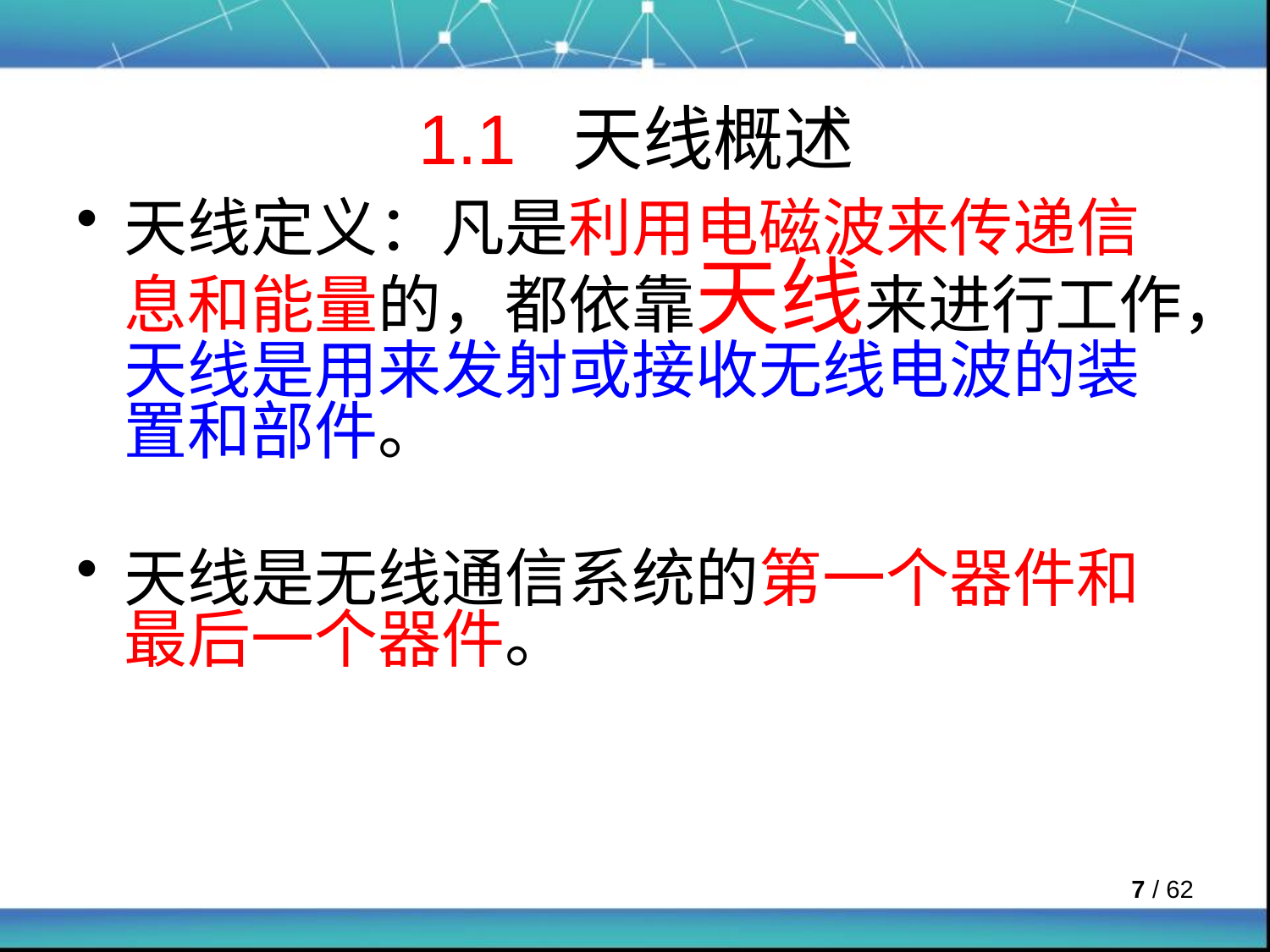

# 1.1  天线概述
天线定义：凡是利用电磁波来传递信息和能量的，都依靠天线来进行工作，天线是用来发射或接收无线电波的装置和部件。

天线是无线通信系统的第一个器件和最后一个器件。
7 / 62